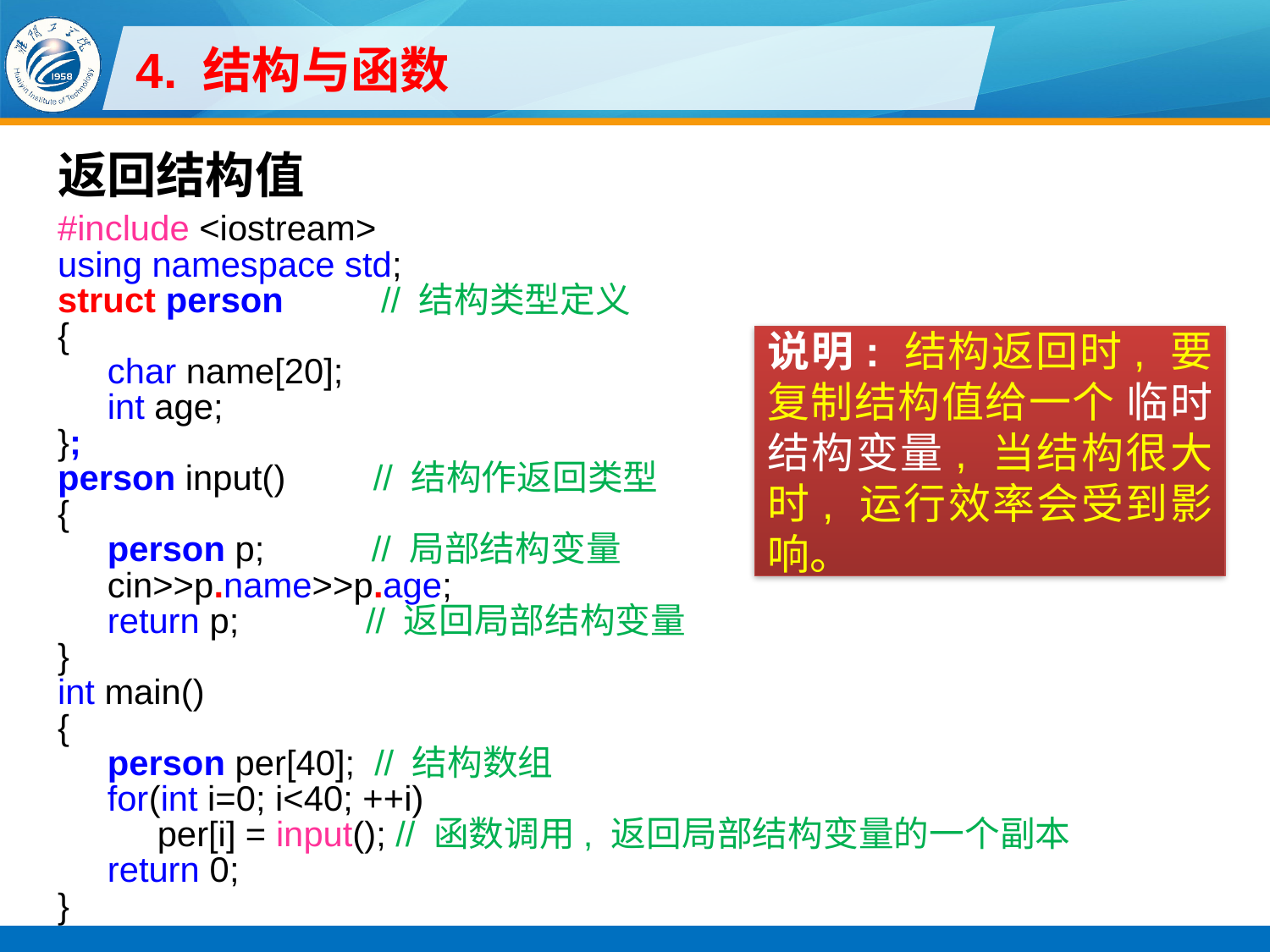

# 4. 结构与函数
返回结构值
#include <iostream>
using namespace std;
struct person          // 结构类型定义
{
char name[20];
int age;
};
person input()         // 结构作返回类型
{
person p;           // 局部结构变量
cin>>p.name>>p.age;
return p;             // 返回局部结构变量
}
int main()
{
person per[40];  // 结构数组
for(int i=0; i<40; ++i)
per[i] = input(); // 函数调用, 返回局部结构变量的一个副本
return 0;
}
说明: 结构返回时, 要复制结构值给一个 临时结构变量, 当结构很大时, 运行效率会受到影响。